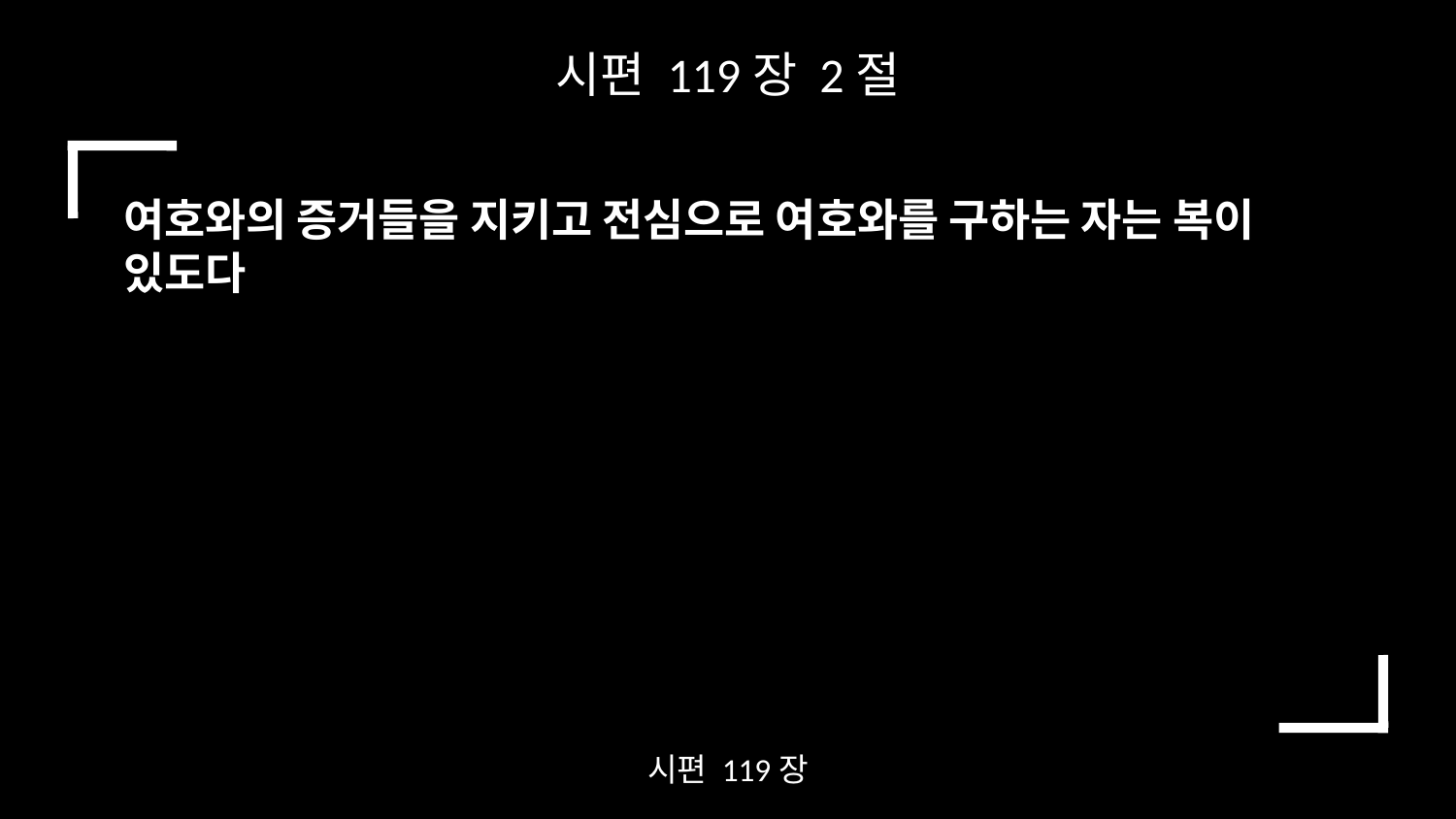

시편 119장 2절

여호와의 증거들을 지키고 전심으로 여호와를 구하는 자는 복이 있도다

시편 119장